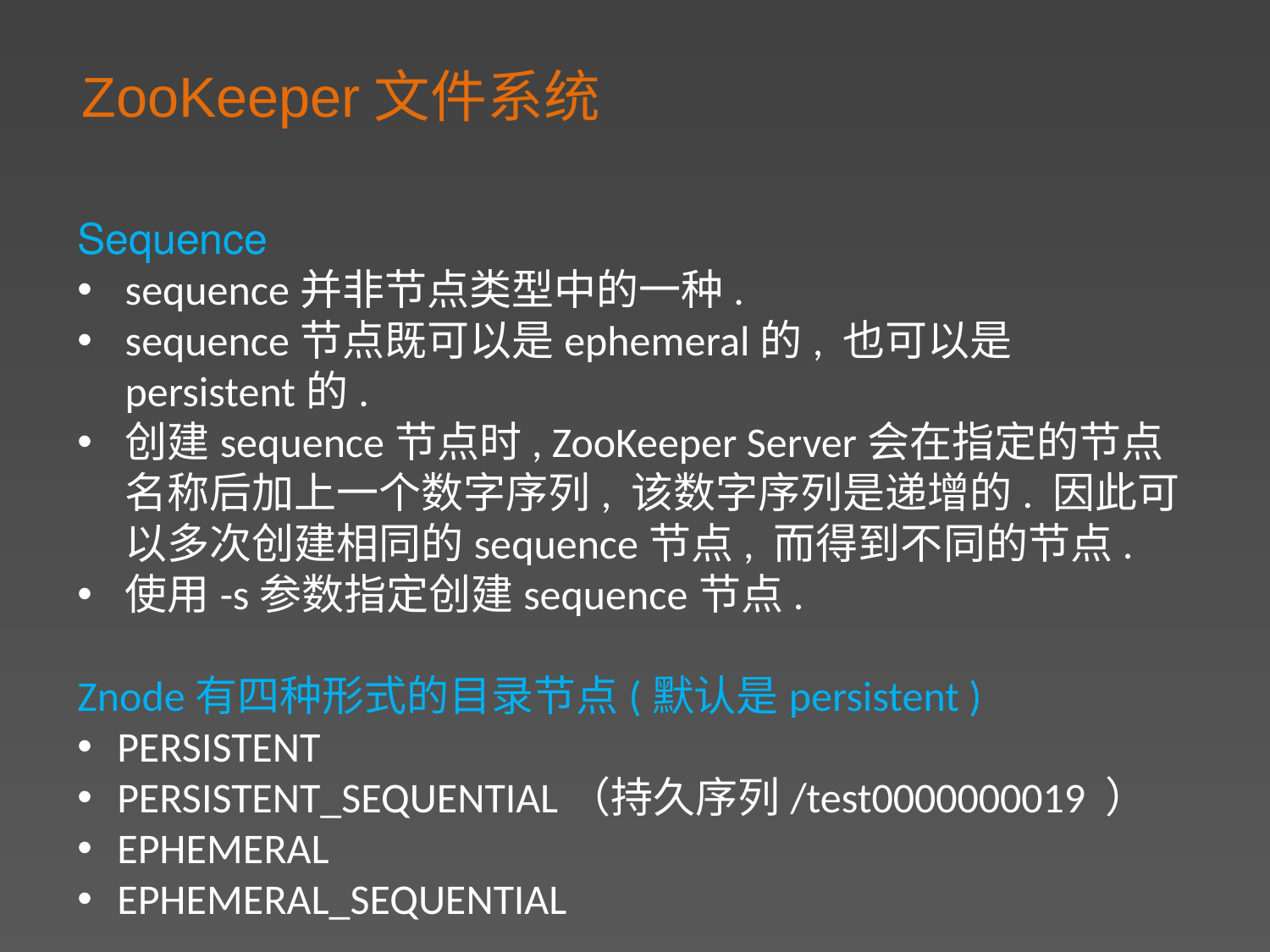

ZooKeeper文件系统
Sequence
sequence并非节点类型中的一种.
sequence节点既可以是ephemeral的, 也可以是persistent的.
创建sequence节点时, ZooKeeper Server会在指定的节点名称后加上一个数字序列, 该数字序列是递增的. 因此可以多次创建相同的sequence节点, 而得到不同的节点.
使用-s参数指定创建sequence节点.

Znode有四种形式的目录节点(默认是persistent )
PERSISTENT
PERSISTENT_SEQUENTIAL（持久序列/test0000000019 ）
EPHEMERAL
EPHEMERAL_SEQUENTIAL